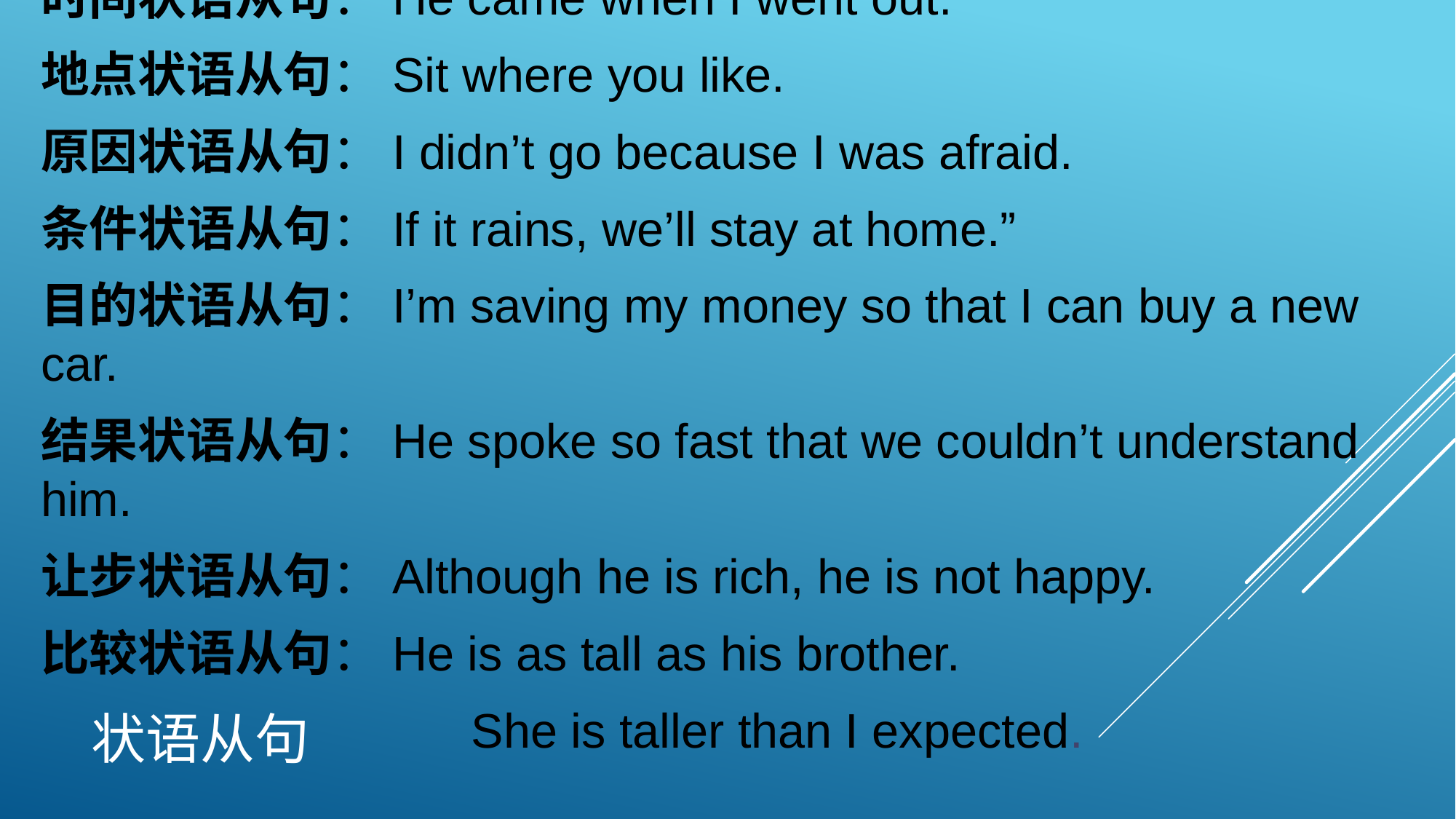

时间状语从句：He came when I went out.
地点状语从句：Sit where you like.
原因状语从句：I didn’t go because I was afraid.
条件状语从句：If it rains, we’ll stay at home.”
目的状语从句：I’m saving my money so that I can buy a new car.
结果状语从句：He spoke so fast that we couldn’t understand him.
让步状语从句：Although he is rich, he is not happy.
比较状语从句：He is as tall as his brother.
                                She is taller than I expected.

# 状语从句